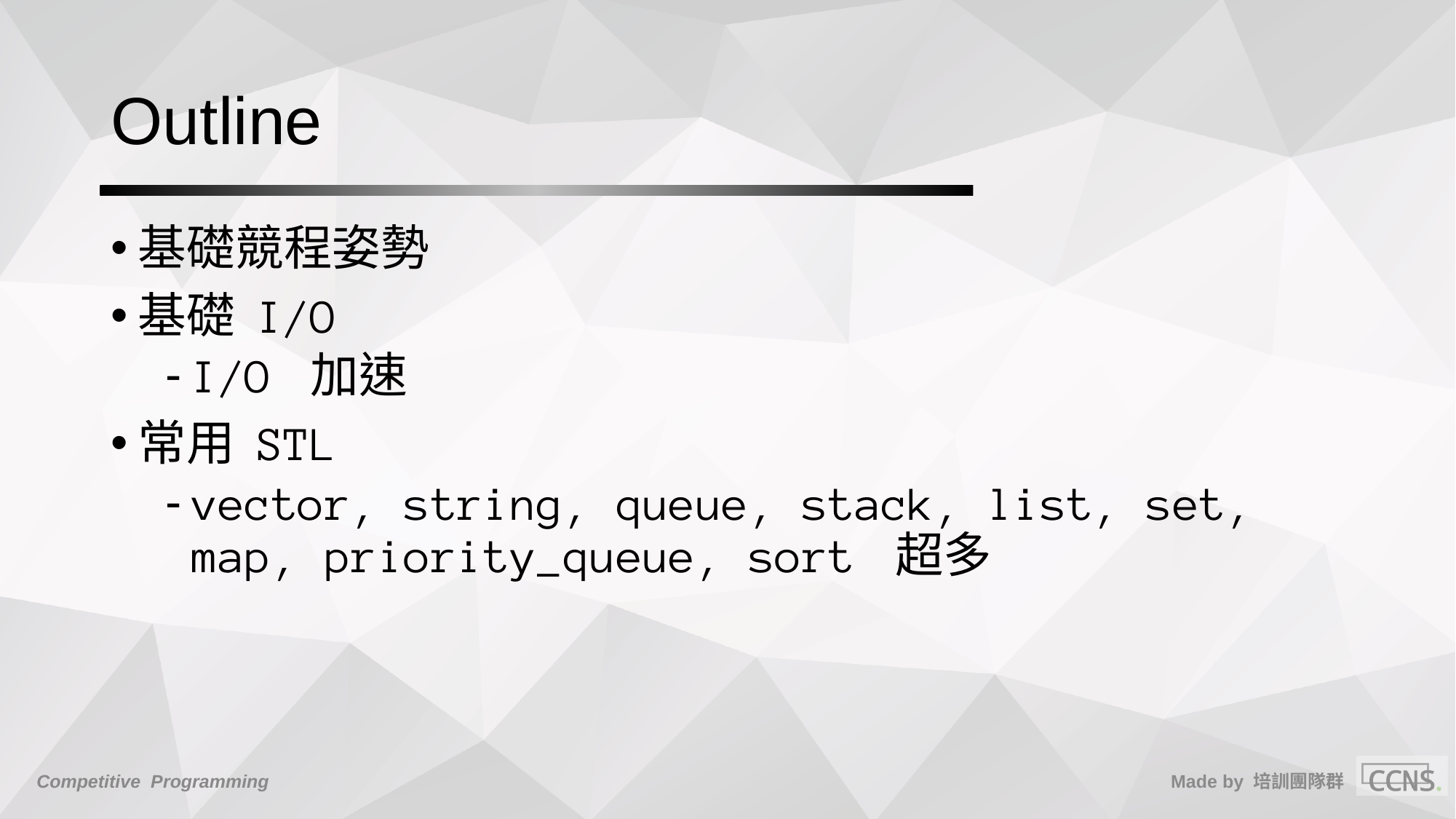

# Outline
基礎競程姿勢
基礎 I/O
I/O 加速
常用 STL
vector, string, queue, stack, list, set, map, priority_queue, sort 超多